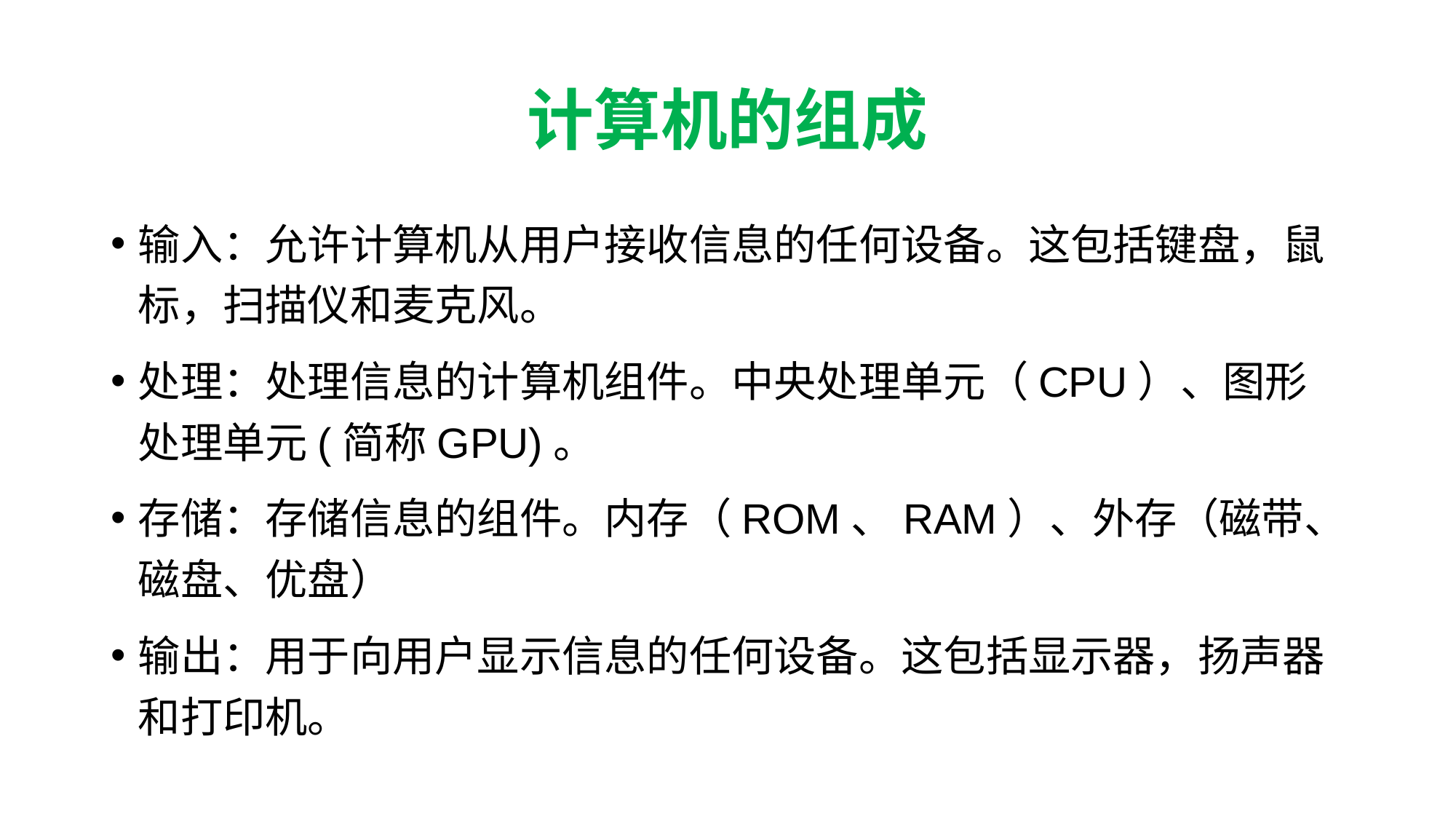

# 计算机的组成
输入：允许计算机从用户接收信息的任何设备。这包括键盘，鼠标，扫描仪和麦克风。
处理：处理信息的计算机组件。中央处理单元（CPU）、图形处理单元(简称GPU)。
存储：存储信息的组件。内存（ROM、RAM）、外存（磁带、磁盘、优盘）
输出：用于向用户显示信息的任何设备。这包括显示器，扬声器和打印机。